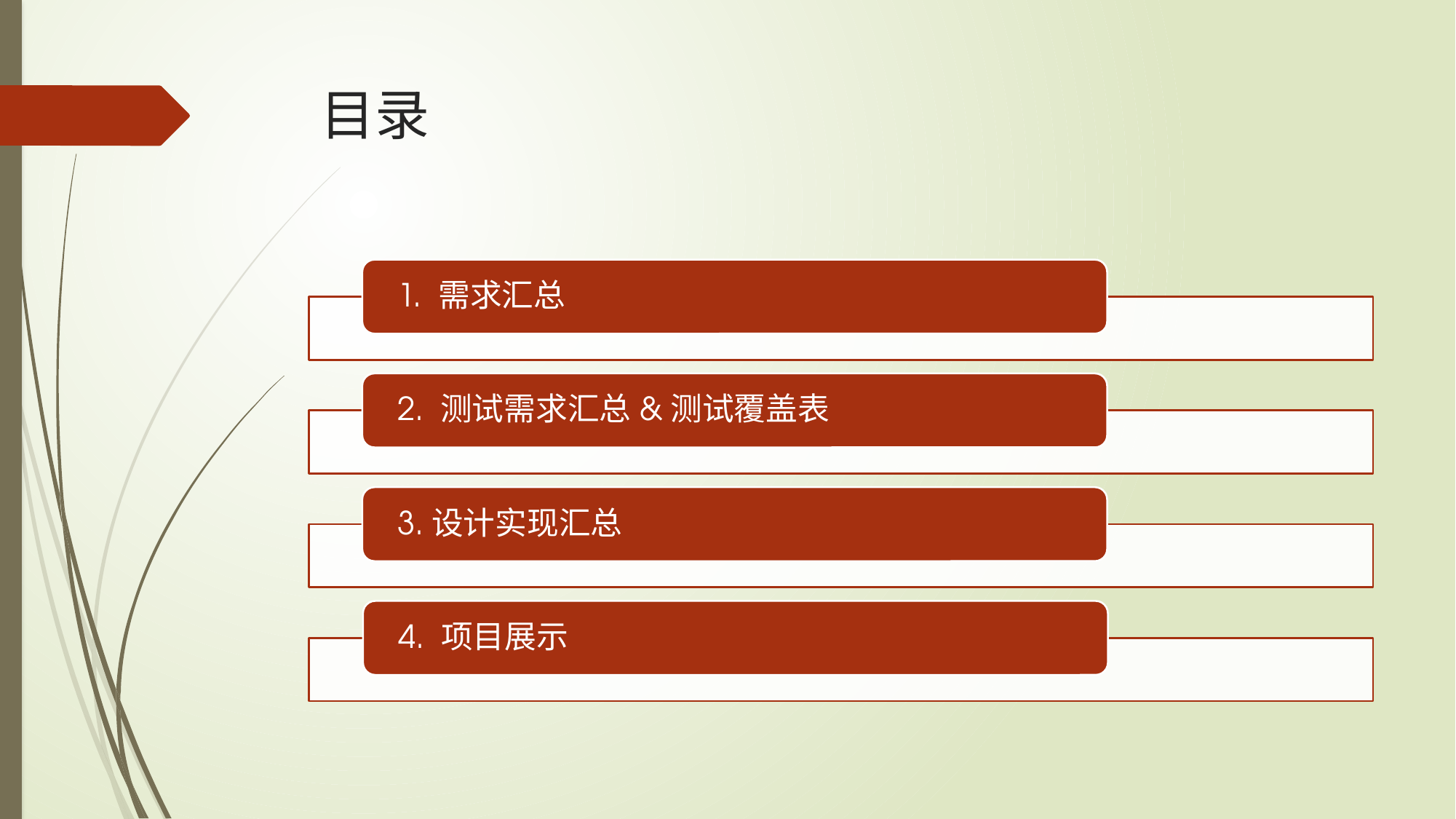

# 目录
1. 需求汇总
2. 测试需求汇总&测试覆盖表
3.设计实现汇总
4. 项目展示